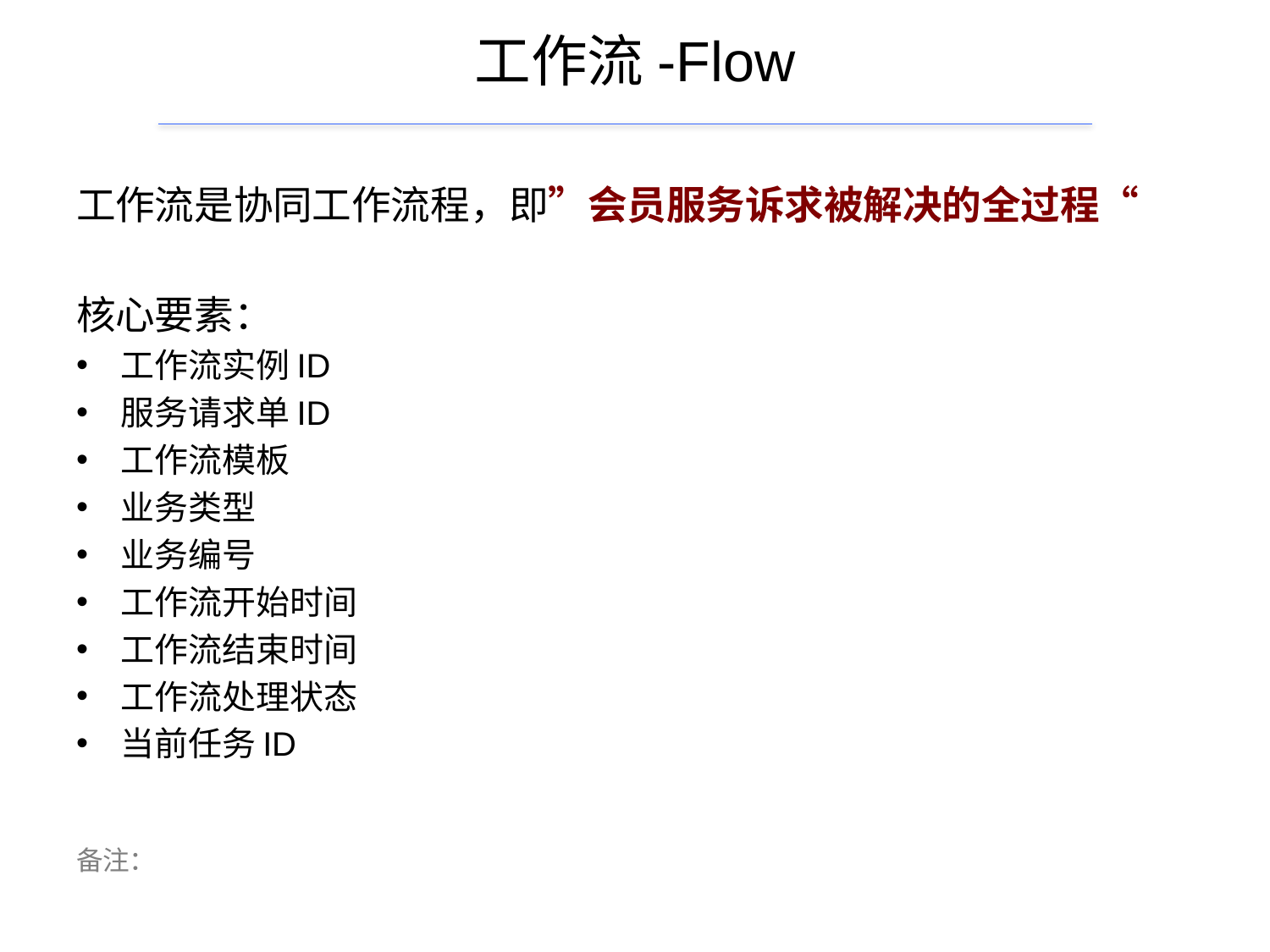

# 工作流-Flow
工作流是协同工作流程，即”会员服务诉求被解决的全过程“

核心要素：
工作流实例ID
服务请求单ID
工作流模板
业务类型
业务编号
工作流开始时间
工作流结束时间
工作流处理状态
当前任务ID

备注：